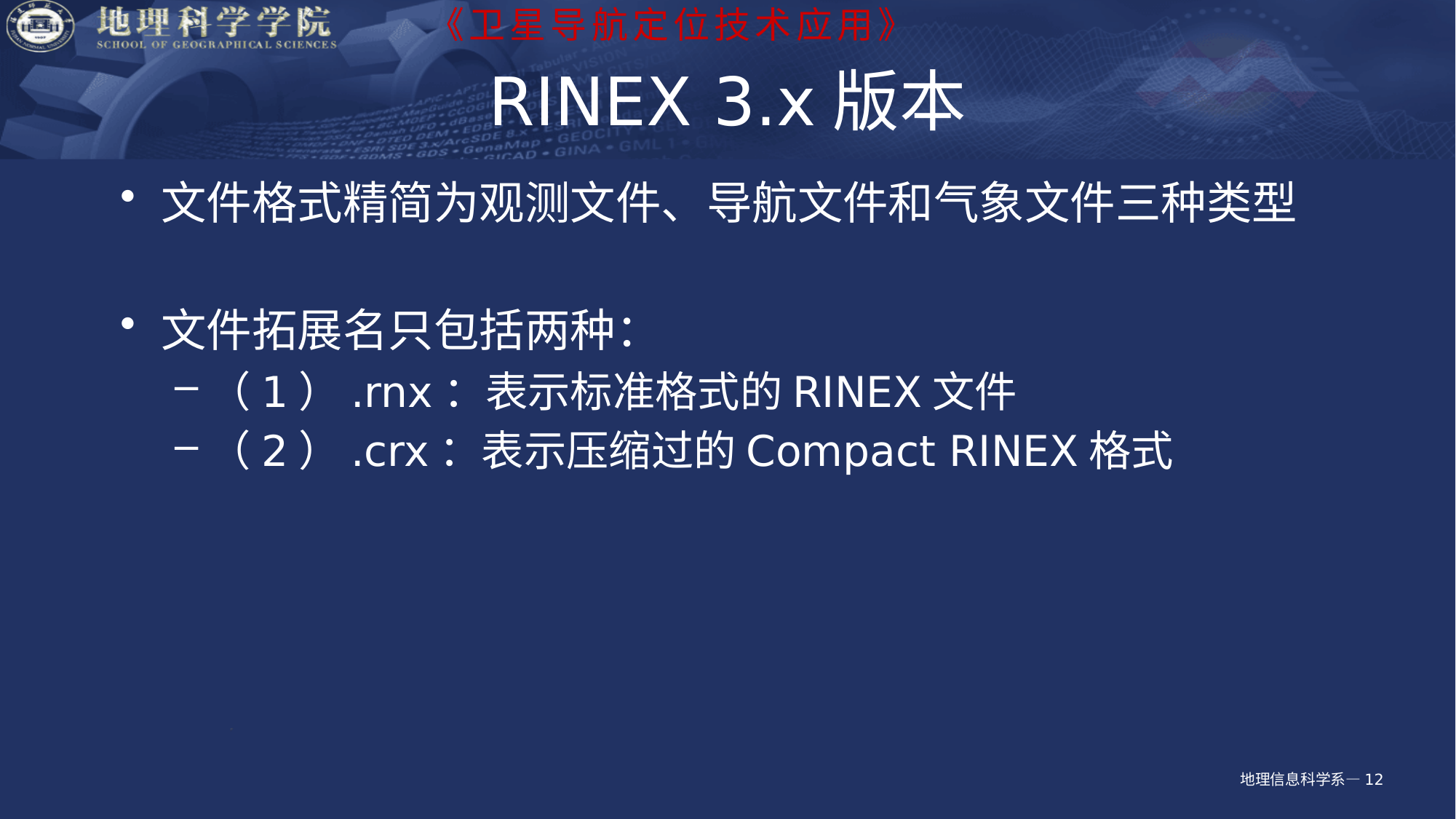

# RINEX 3.x版本
文件格式精简为观测文件、导航文件和气象文件三种类型

文件拓展名只包括两种：
（1）.rnx：表示标准格式的RINEX文件
（2）.crx：表示压缩过的Compact RINEX格式